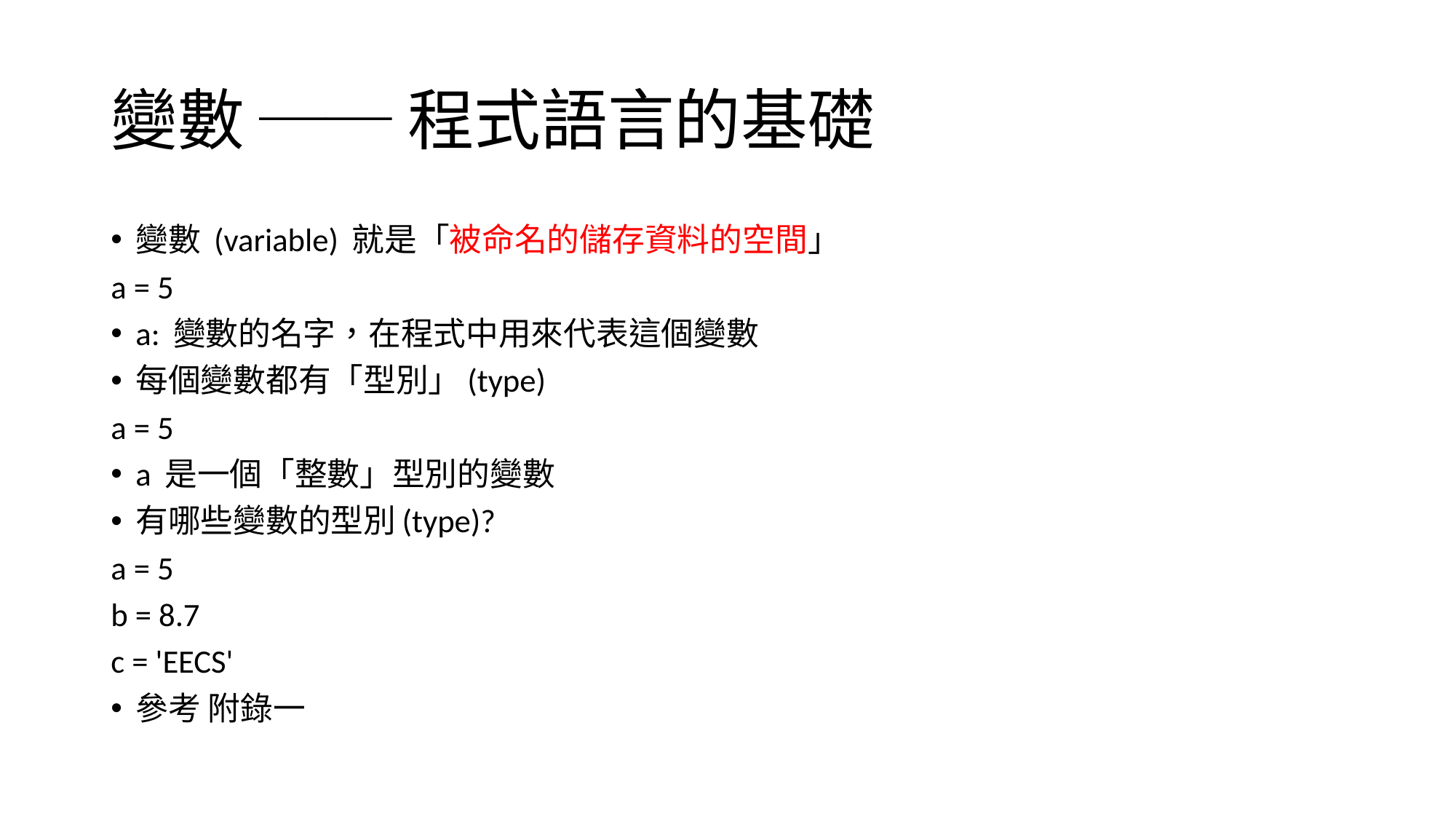

# 變數 ── 程式語言的基礎
變數 (variable) 就是「被命名的儲存資料的空間」
a = 5
a: 變數的名字，在程式中用來代表這個變數
每個變數都有「型別」(type)
a = 5
a 是一個「整數」型別的變數
有哪些變數的型別(type)?
a = 5
b = 8.7
c = 'EECS'
參考 附錄一